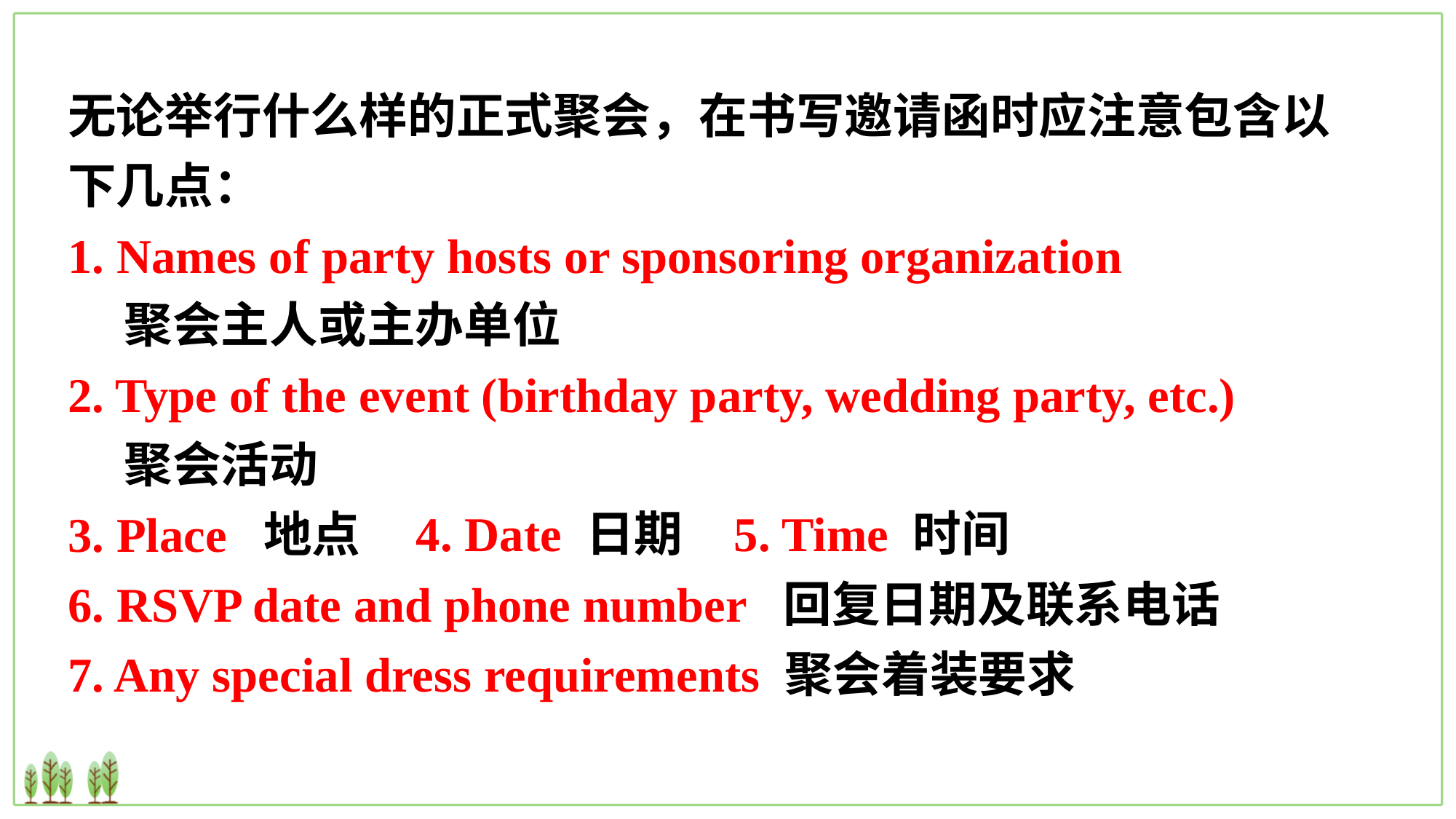

无论举行什么样的正式聚会，在书写邀请函时应注意包含以下几点：
1. Names of party hosts or sponsoring organization
    聚会主人或主办单位
2. Type of the event (birthday party, wedding party, etc.)
    聚会活动
3. Place  地点
6. RSVP date and phone number  回复日期及联系电话
7. Any special dress requirements 聚会着装要求
4. Date 日期
5. Time 时间